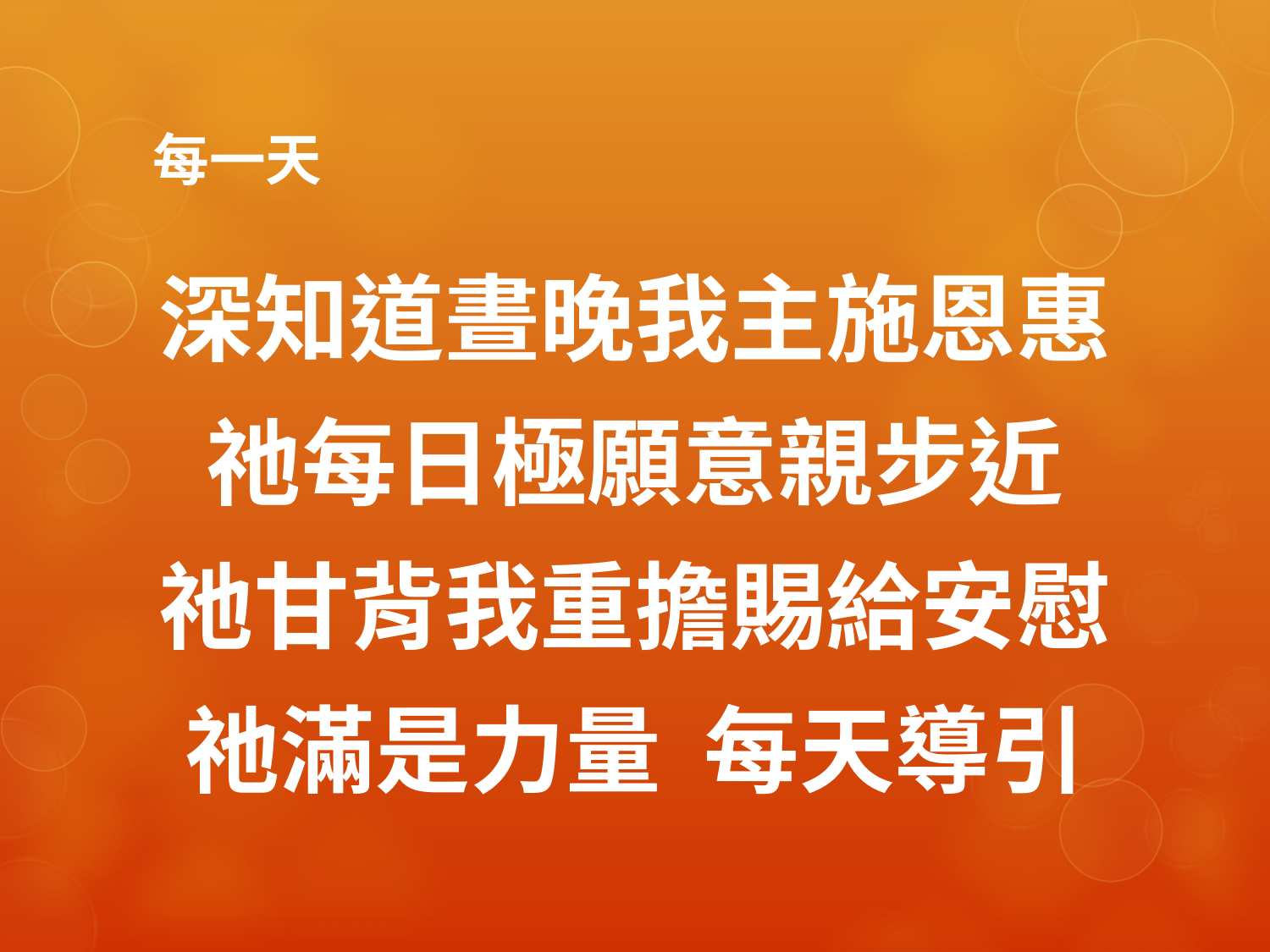

# 每一天
深知道晝晚我主施恩惠
祂每日極願意親步近
祂甘背我重擔賜給安慰
祂滿是力量  每天導引